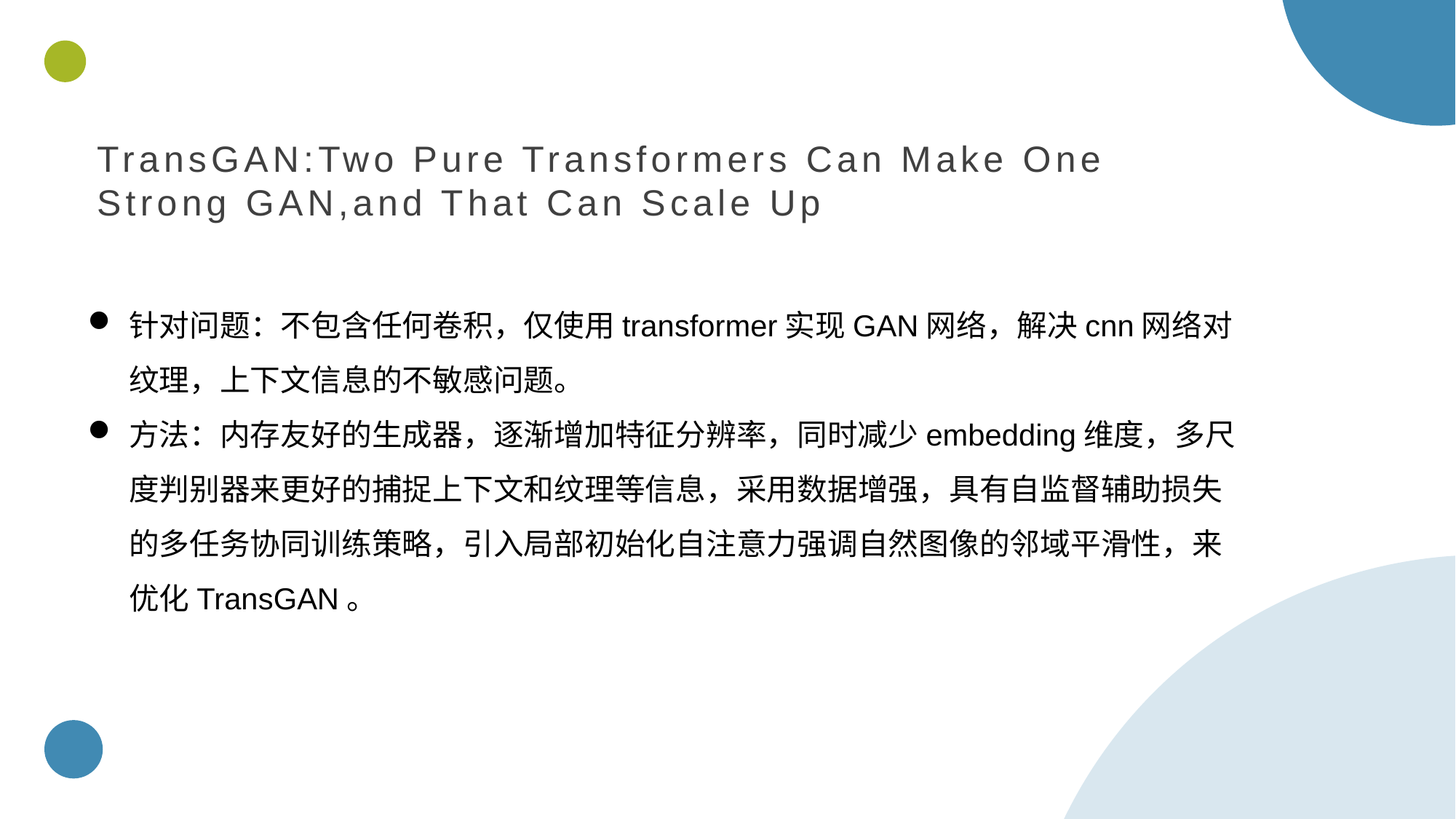

https://www.ypppt.com/
TransGAN:Two Pure Transformers Can Make One Strong GAN,and That Can Scale Up
针对问题：不包含任何卷积，仅使用transformer实现GAN网络，解决cnn网络对纹理，上下文信息的不敏感问题。
方法：内存友好的生成器，逐渐增加特征分辨率，同时减少embedding维度，多尺度判别器来更好的捕捉上下文和纹理等信息，采用数据增强，具有自监督辅助损失的多任务协同训练策略，引入局部初始化自注意力强调自然图像的邻域平滑性，来优化TransGAN。